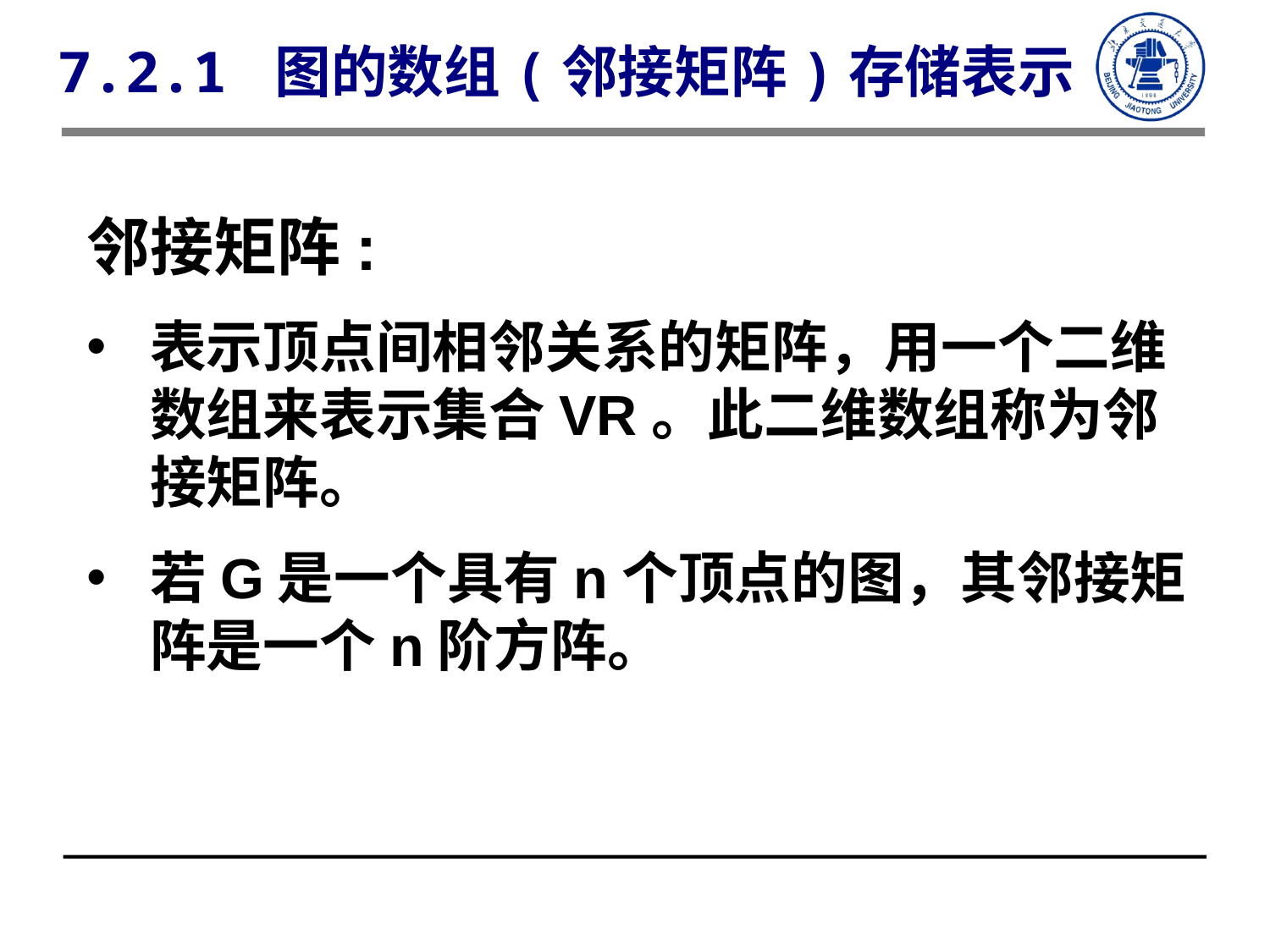

7.2.1 图的数组(邻接矩阵)存储表示
邻接矩阵:
表示顶点间相邻关系的矩阵，用一个二维数组来表示集合VR。此二维数组称为邻接矩阵。
若G是一个具有n个顶点的图，其邻接矩阵是一个n阶方阵。